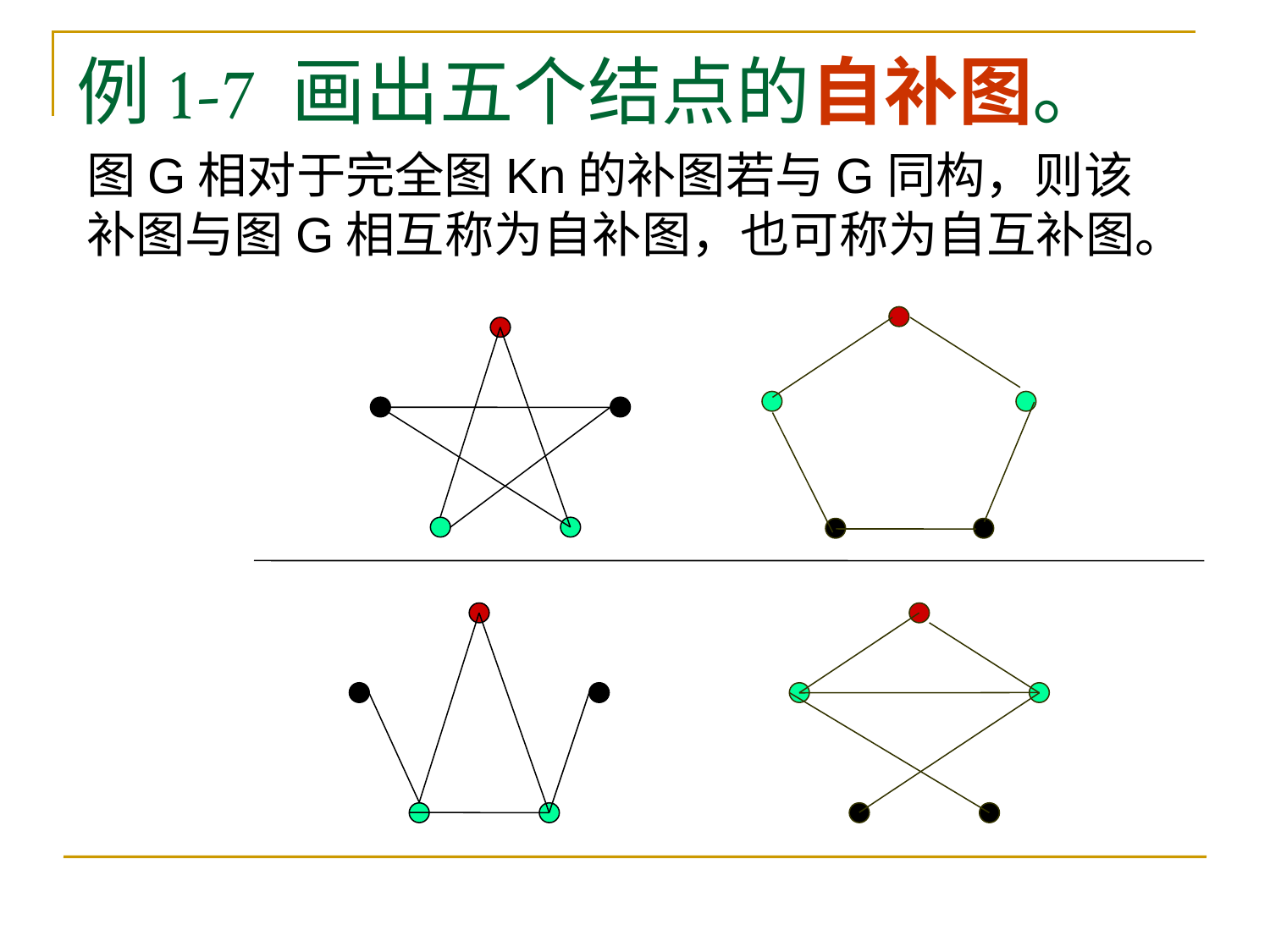

例1-7 画出五个结点的自补图。
图G相对于完全图Kn的补图若与G同构，则该补图与图G相互称为自补图，也可称为自互补图。